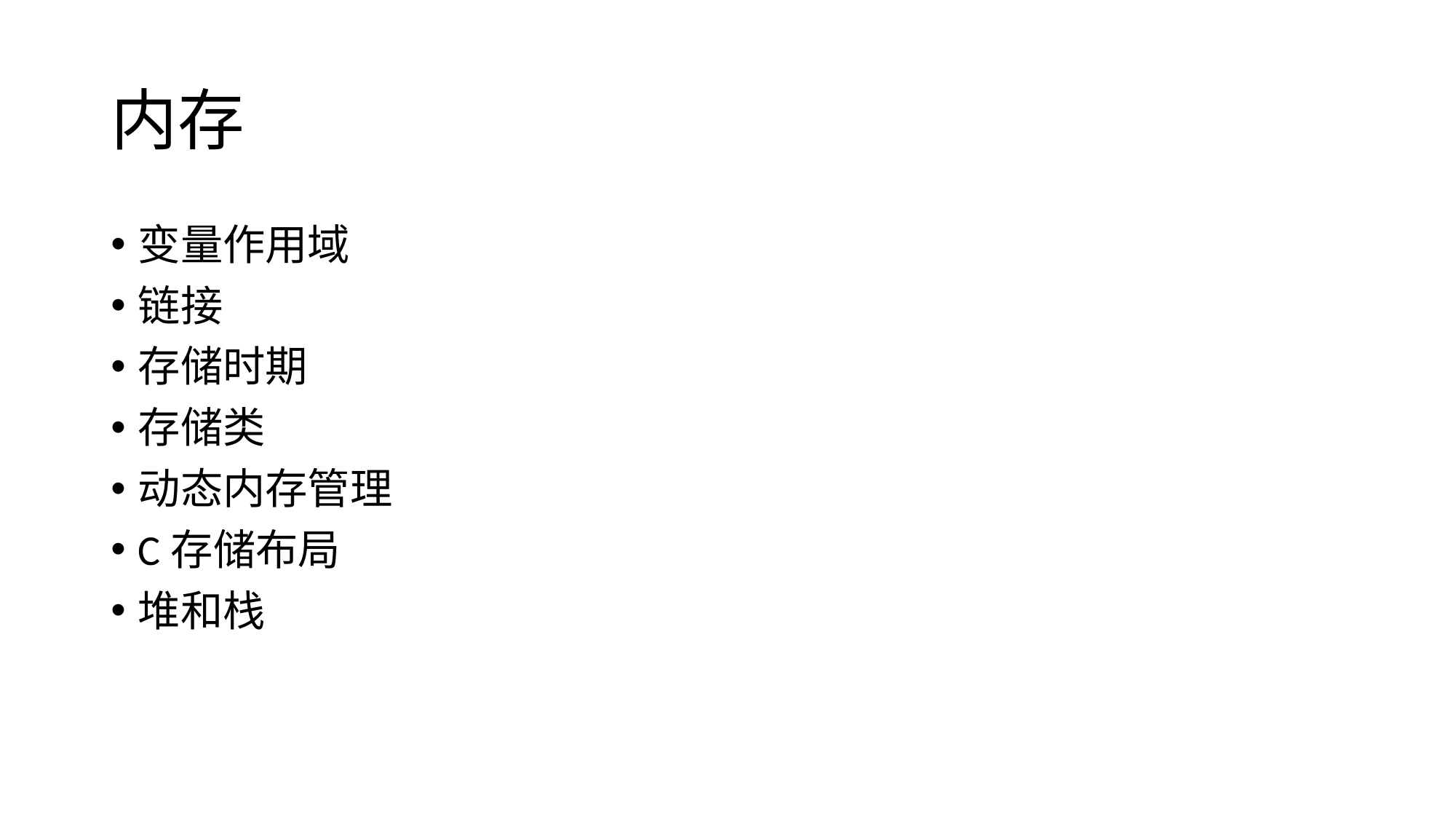

# 内存
变量作用域
链接
存储时期
存储类
动态内存管理
C存储布局
堆和栈